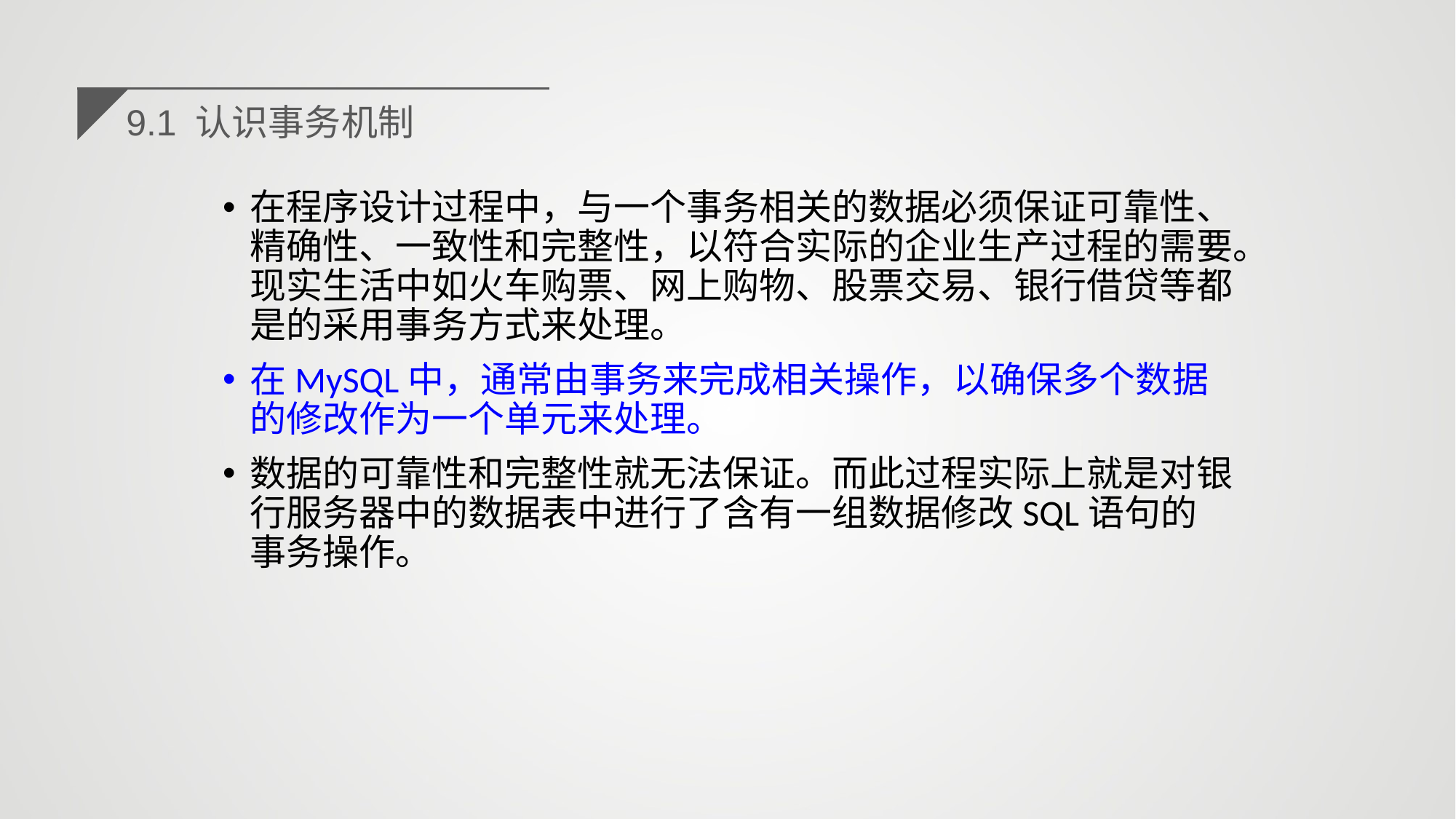

9.1 认识事务机制

在程序设计过程中，与一个事务相关的数据必须保证可靠性、精确性、一致性和完整性，以符合实际的企业生产过程的需要。现实生活中如火车购票、网上购物、股票交易、银行借贷等都是的采用事务方式来处理。
在MySQL中，通常由事务来完成相关操作，以确保多个数据的修改作为一个单元来处理。
数据的可靠性和完整性就无法保证。而此过程实际上就是对银行服务器中的数据表中进行了含有一组数据修改SQL语句的事务操作。